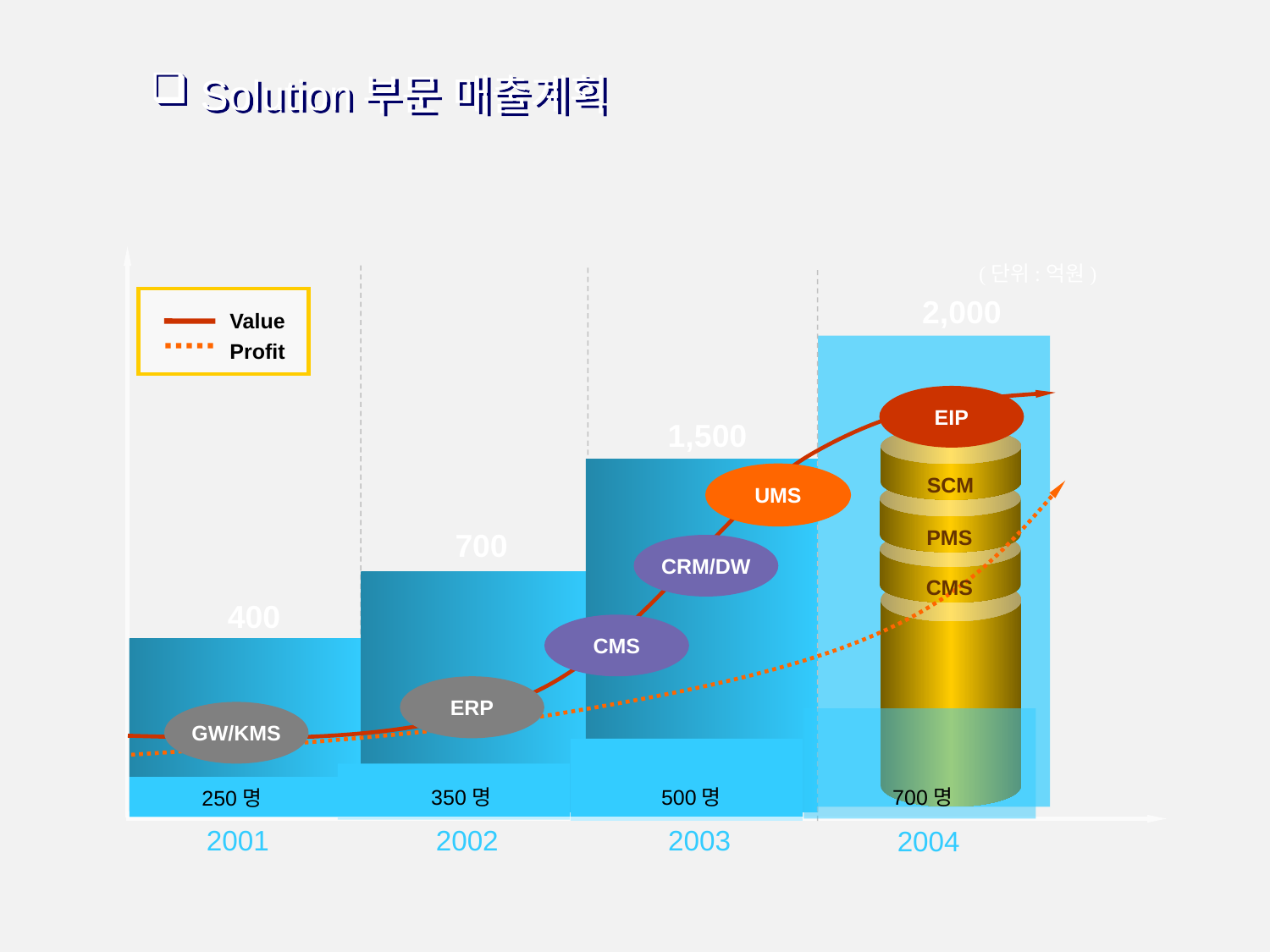

Solution부문 매출계획

(단위:억원)

2,000

Value
Profit

EIP

1,500

UMS
SCM

PMS
700

CRM/DW
CMS

400
CMS

ERP
GW/KMS

350명
500명
700명
250명
2001
2002
2003
2004